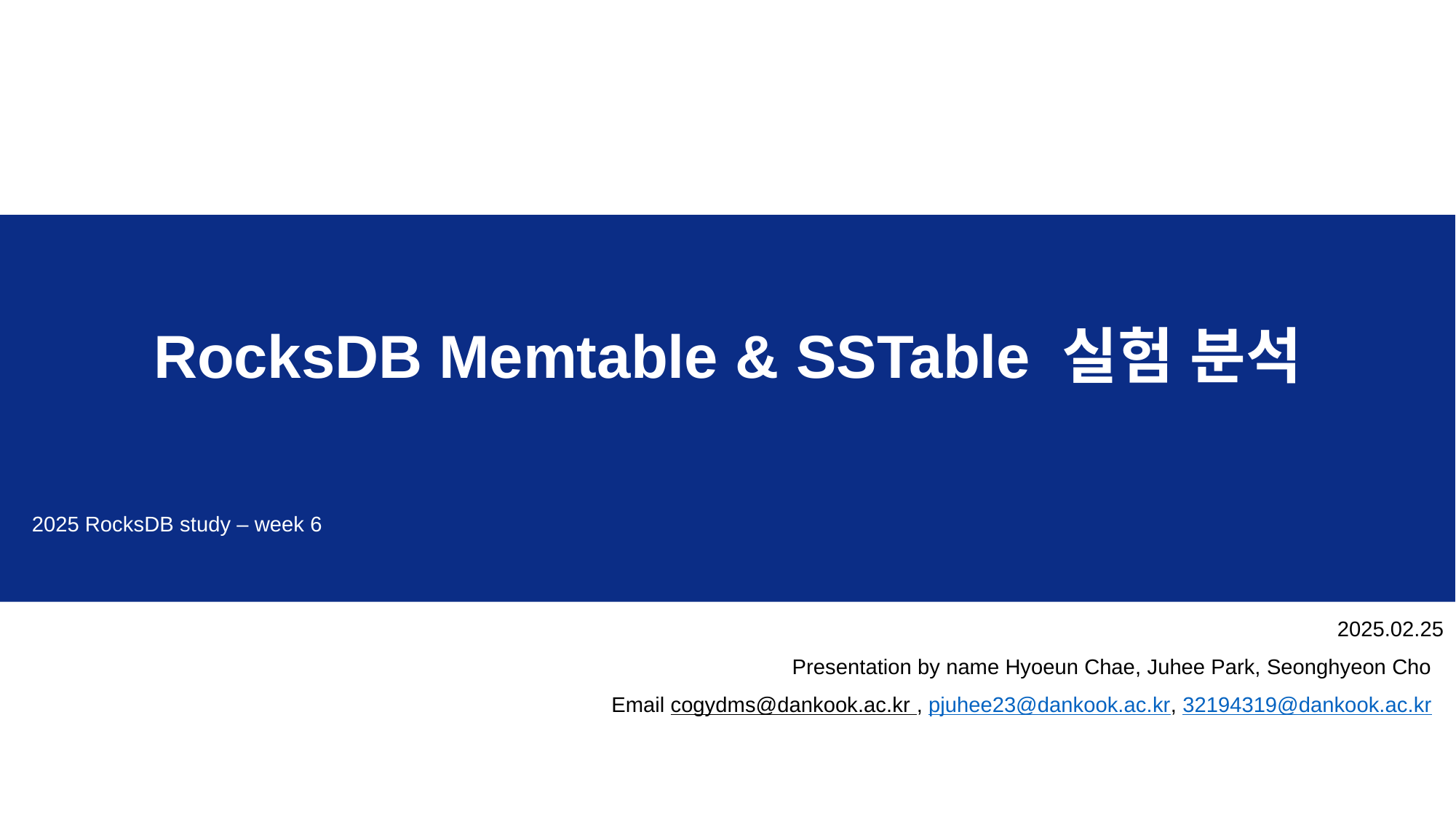

# RocksDB Memtable & SSTable 실험 분석
2025 RocksDB study – week 6
2025.02.25
Presentation by name Hyoeun Chae, Juhee Park, Seonghyeon Cho
Email cogydms@dankook.ac.kr , pjuhee23@dankook.ac.kr, 32194319@dankook.ac.kr